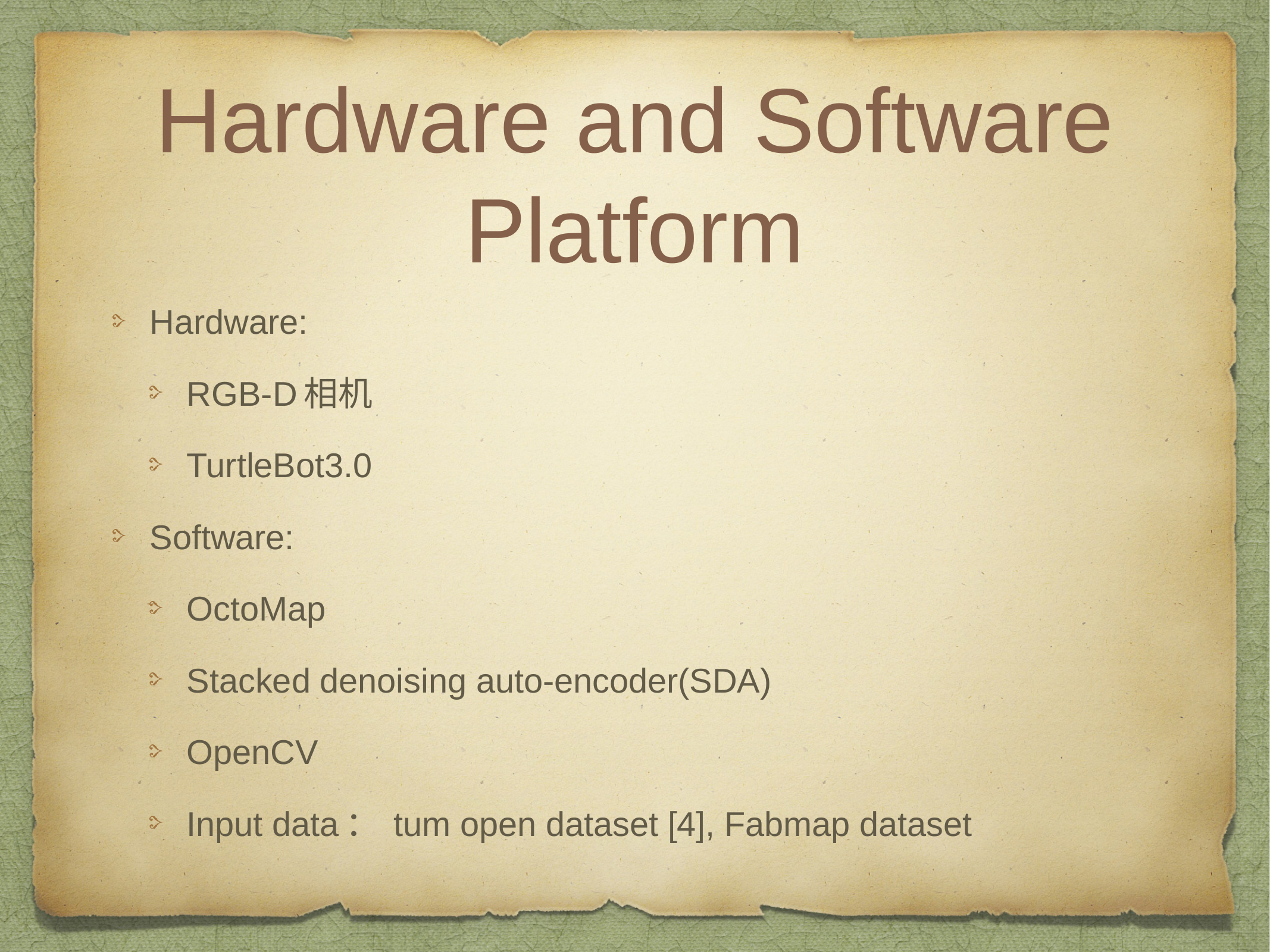

# Hardware and Software Platform
Hardware:
RGB-D相机
TurtleBot3.0
Software:
OctoMap
Stacked denoising auto-encoder(SDA)
OpenCV
Input data： tum open dataset [4], Fabmap dataset